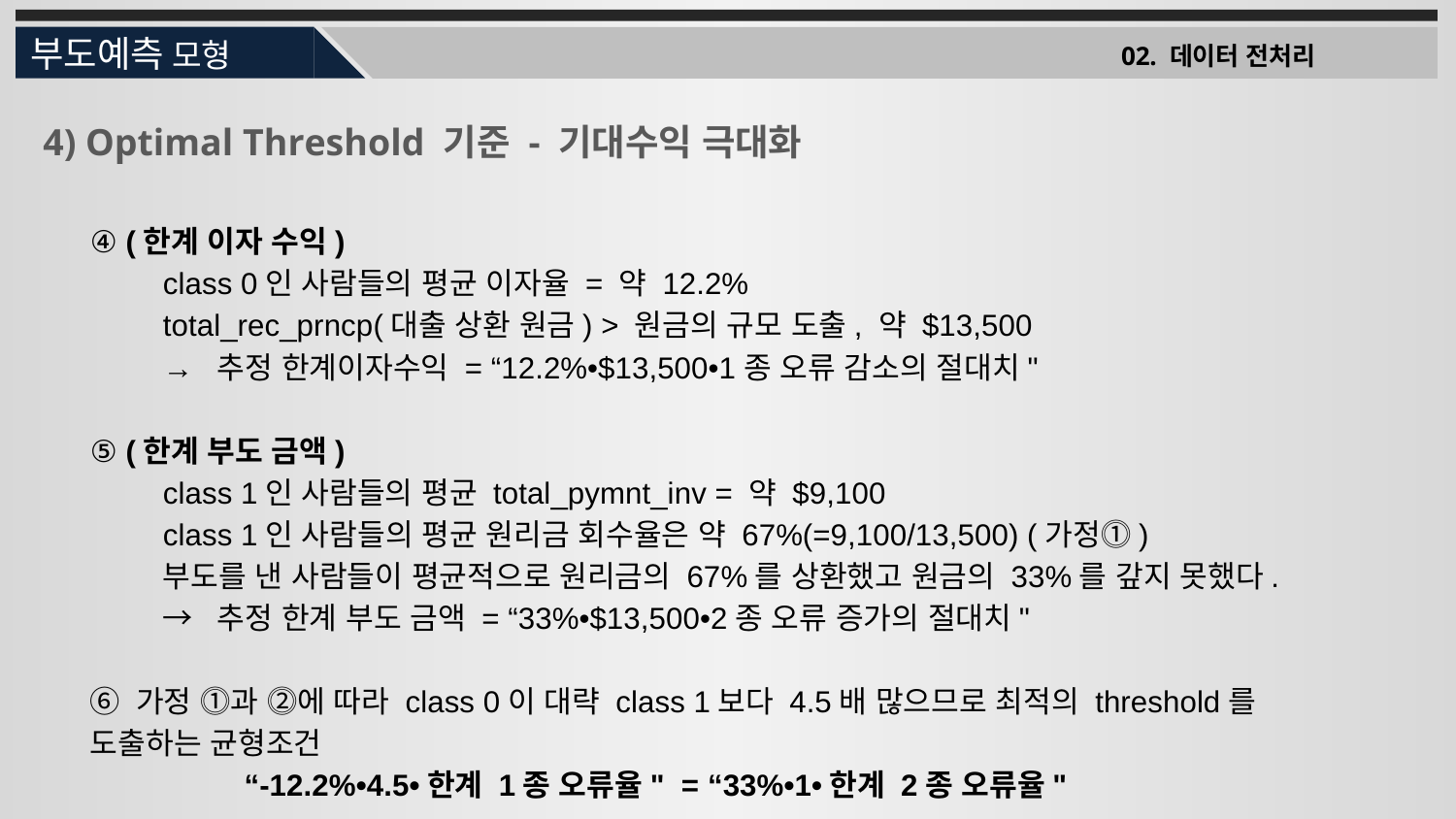

부도예측 모형

02. 데이터 전처리
4) Optimal Threshold 기준 - 기대수익 극대화
④ (한계 이자 수익)
class 0인 사람들의 평균 이자율 = 약 12.2%
total_rec_prncp(대출 상환 원금) > 원금의 규모 도출, 약 $13,500
→  추정 한계이자수익 = “12.2%•$13,500•1종 오류 감소의 절대치"

⑤ (한계 부도 금액)
class 1인 사람들의 평균 total_pymnt_inv = 약 $9,100
class 1인 사람들의 평균 원리금 회수율은 약 67%(=9,100/13,500) (가정⓵)
부도를 낸 사람들이 평균적으로 원리금의 67%를 상환했고 원금의 33%를 갚지 못했다.
→  추정 한계 부도 금액 = “33%•$13,500•2종 오류 증가의 절대치"

⑥ 가정 ⓵과 ⓶에 따라 class 0이 대략 class 1보다 4.5배 많으므로 최적의 threshold를 도출하는 균형조건
 “-12.2%•4.5•한계 1종 오류율"  = “33%•1•한계 2종 오류율"